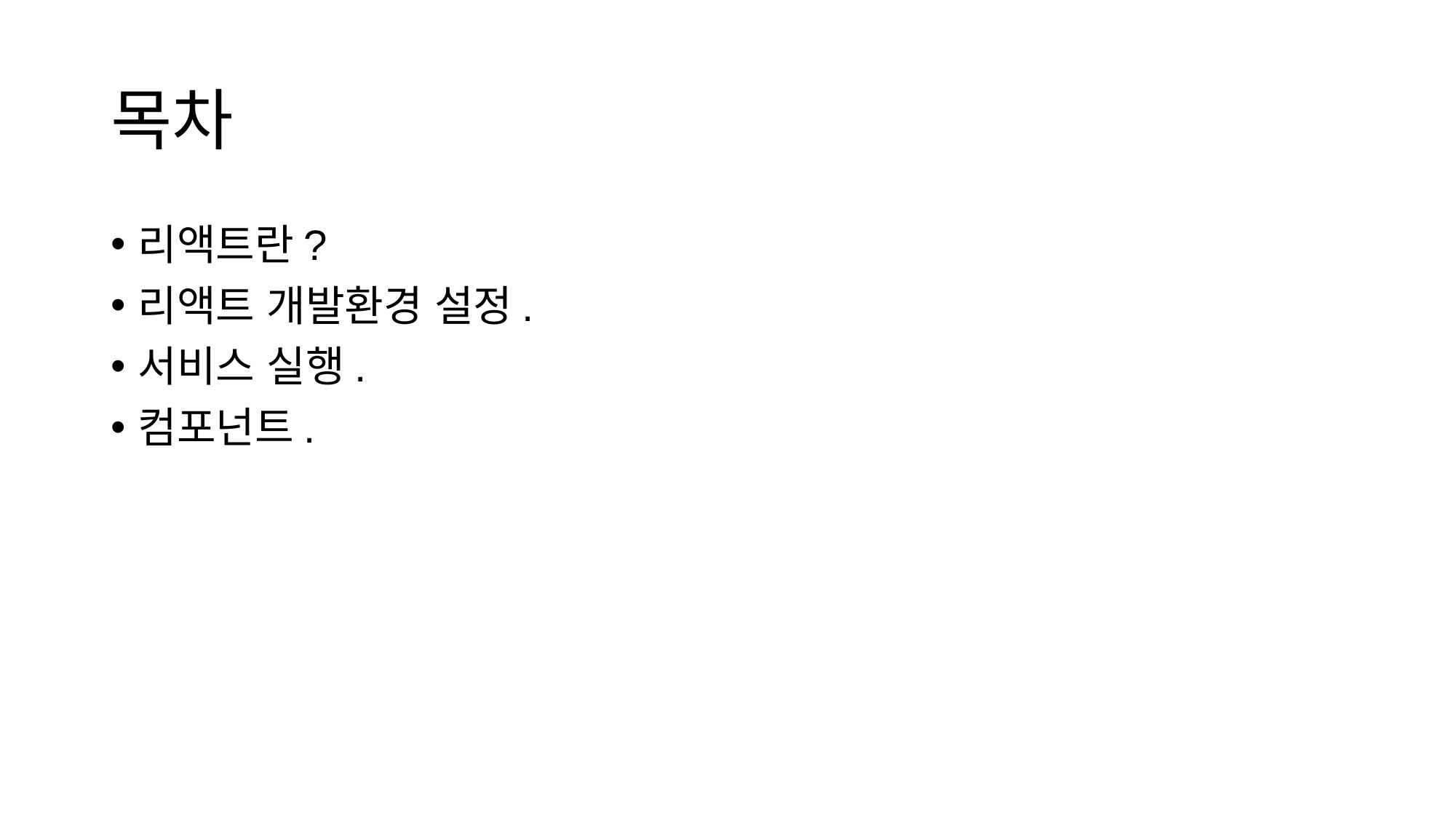

# 목차
리액트란?
리액트 개발환경 설정.
서비스 실행.
컴포넌트.